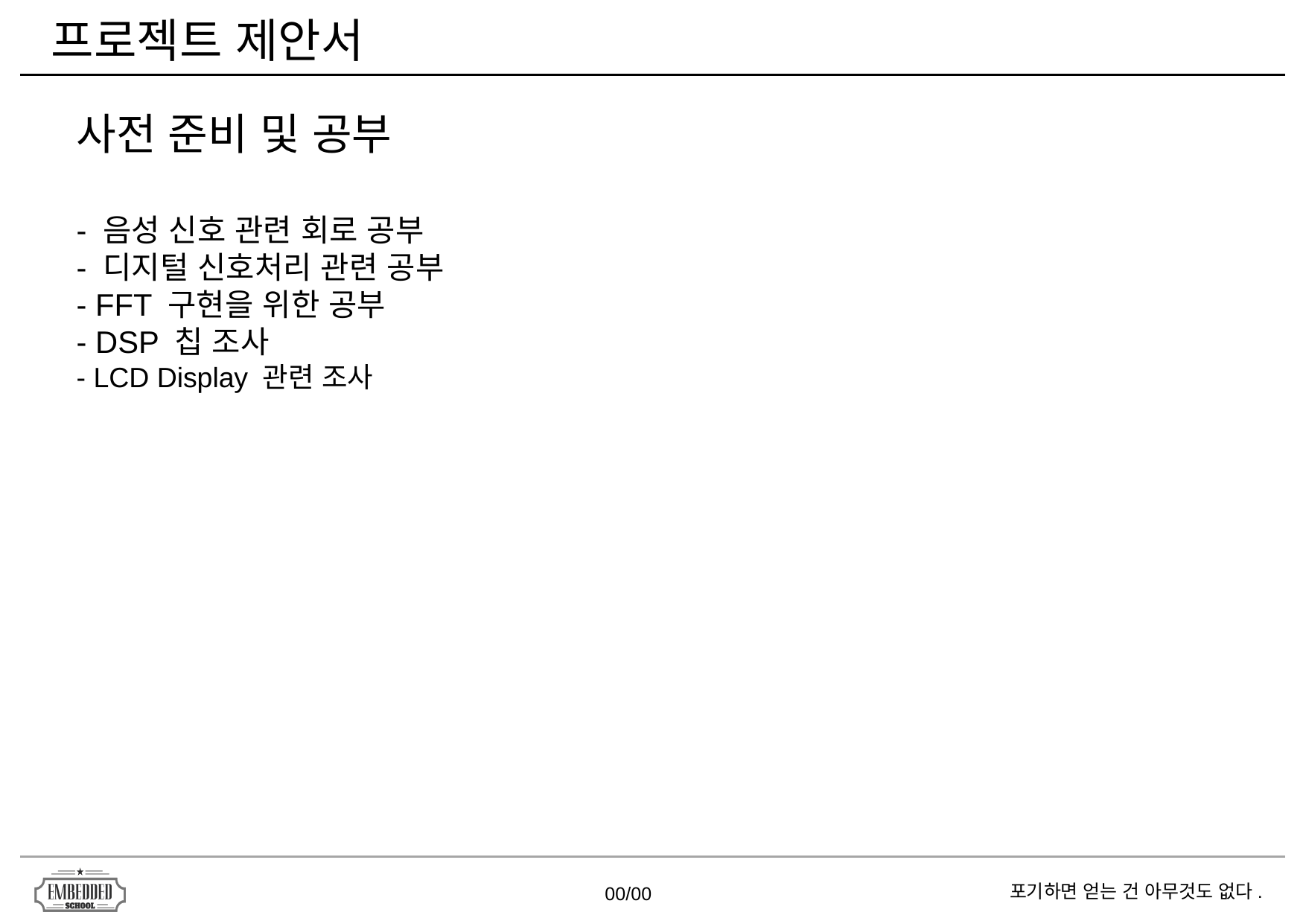

프로젝트 제안서
사전 준비 및 공부

- 음성 신호 관련 회로 공부
- 디지털 신호처리 관련 공부
- FFT 구현을 위한 공부
- DSP 칩 조사
- LCD Display 관련 조사
00/00